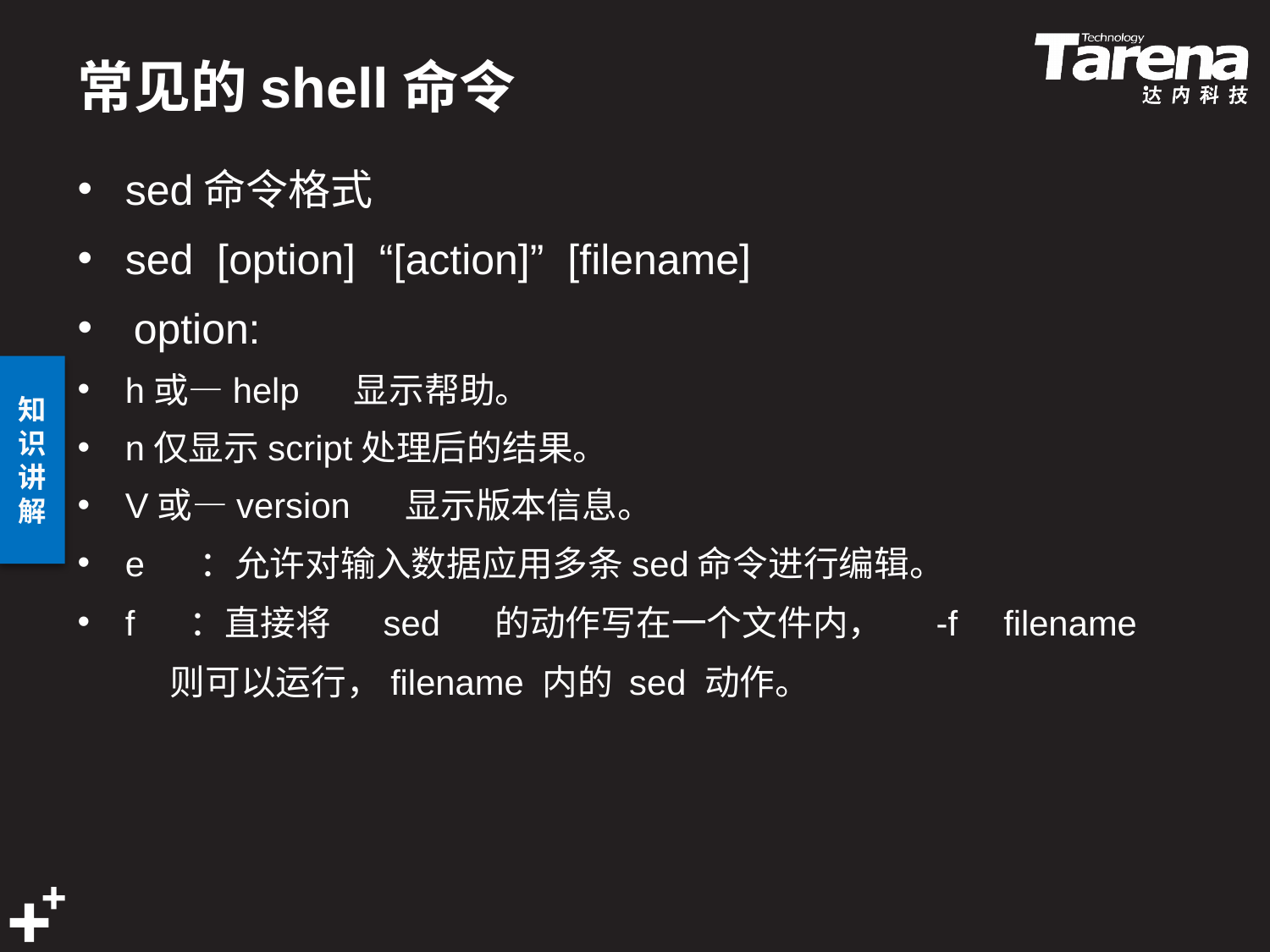

# 常见的shell命令
sed命令格式
sed  [option]  “[action]”  [filename]
 option: 
h或—help  显示帮助。   
n仅显示script处理后的结果。   
V或—version  显示版本信息。 
e  ：允许对输入数据应用多条sed命令进行编辑。
f  ：直接将  sed  的动作写在一个文件内，  -f  filename  则可以运行，filename 内的 sed 动作。 